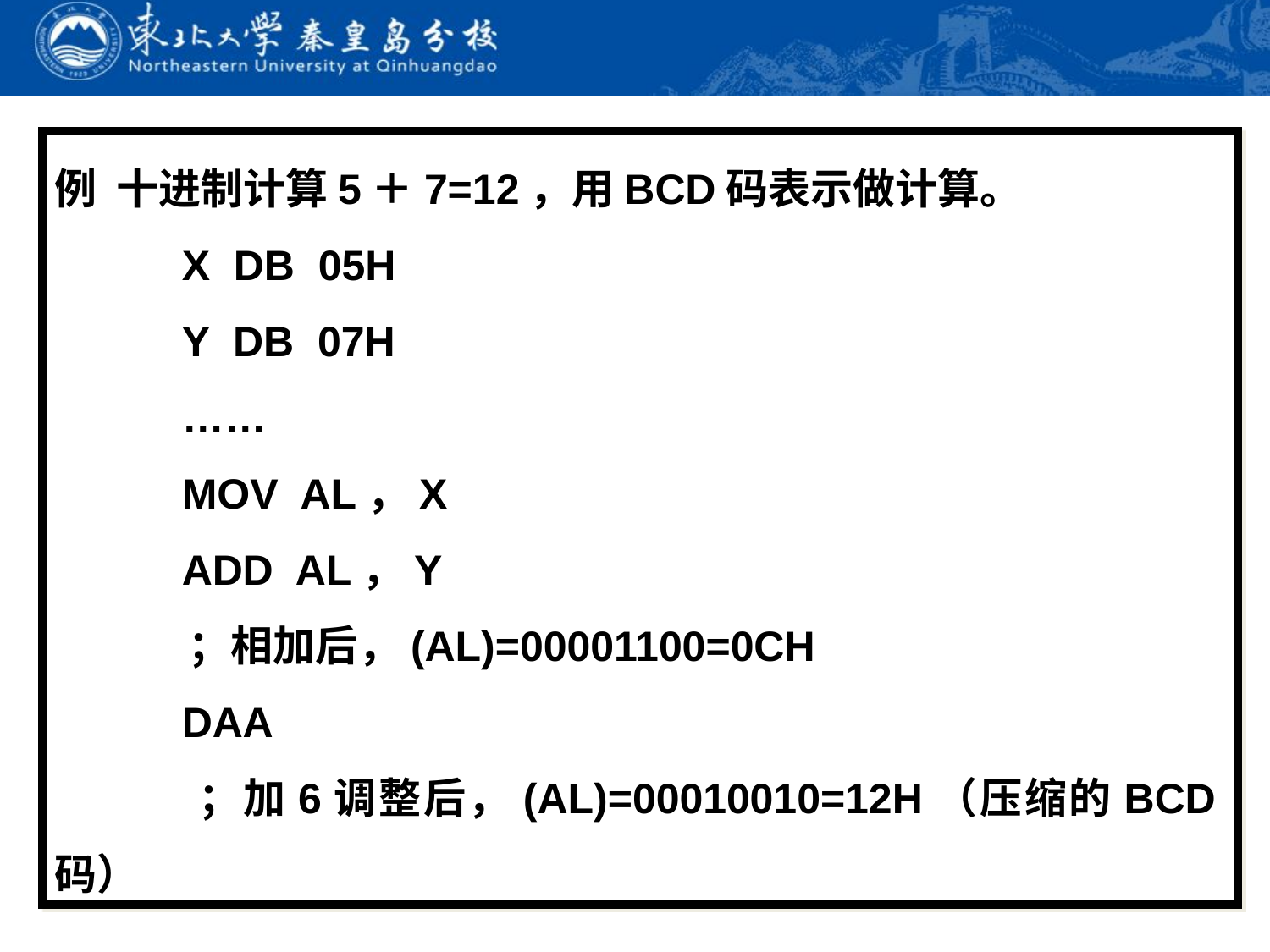

例  十进制计算5＋7=12，用BCD码表示做计算。
	X  DB  05H
  	Y  DB  07H
	……
	MOV  AL，X
	ADD  AL，Y
             ；相加后，(AL)=00001100=0CH
	DAA
           ；加6调整后，(AL)=00010010=12H（压缩的BCD码）